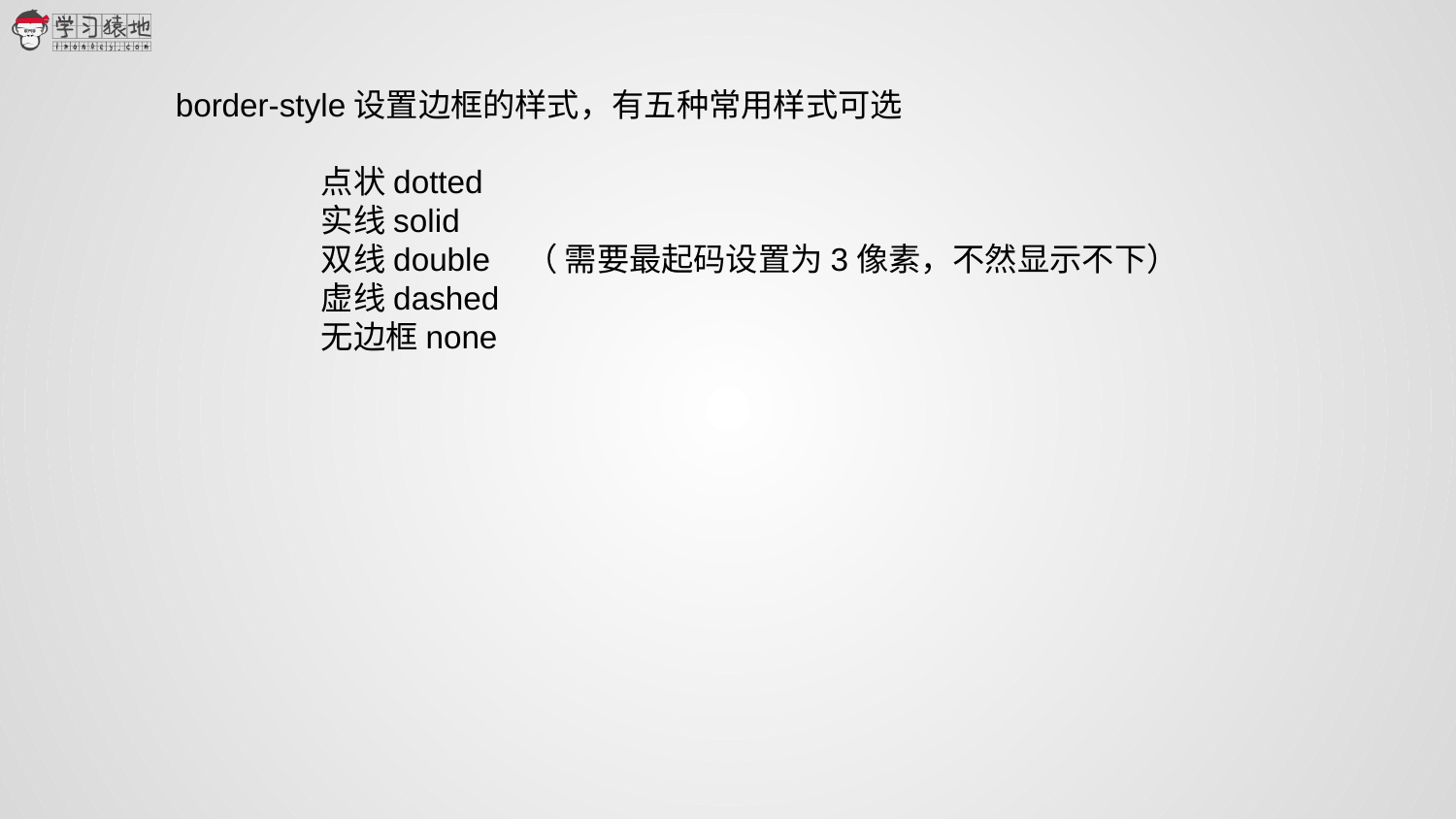

border-style设置边框的样式，有五种常用样式可选

	点状dotted
	实线solid
	双线double   （ 需要最起码设置为3像素，不然显示不下）
	虚线dashed
	无边框none